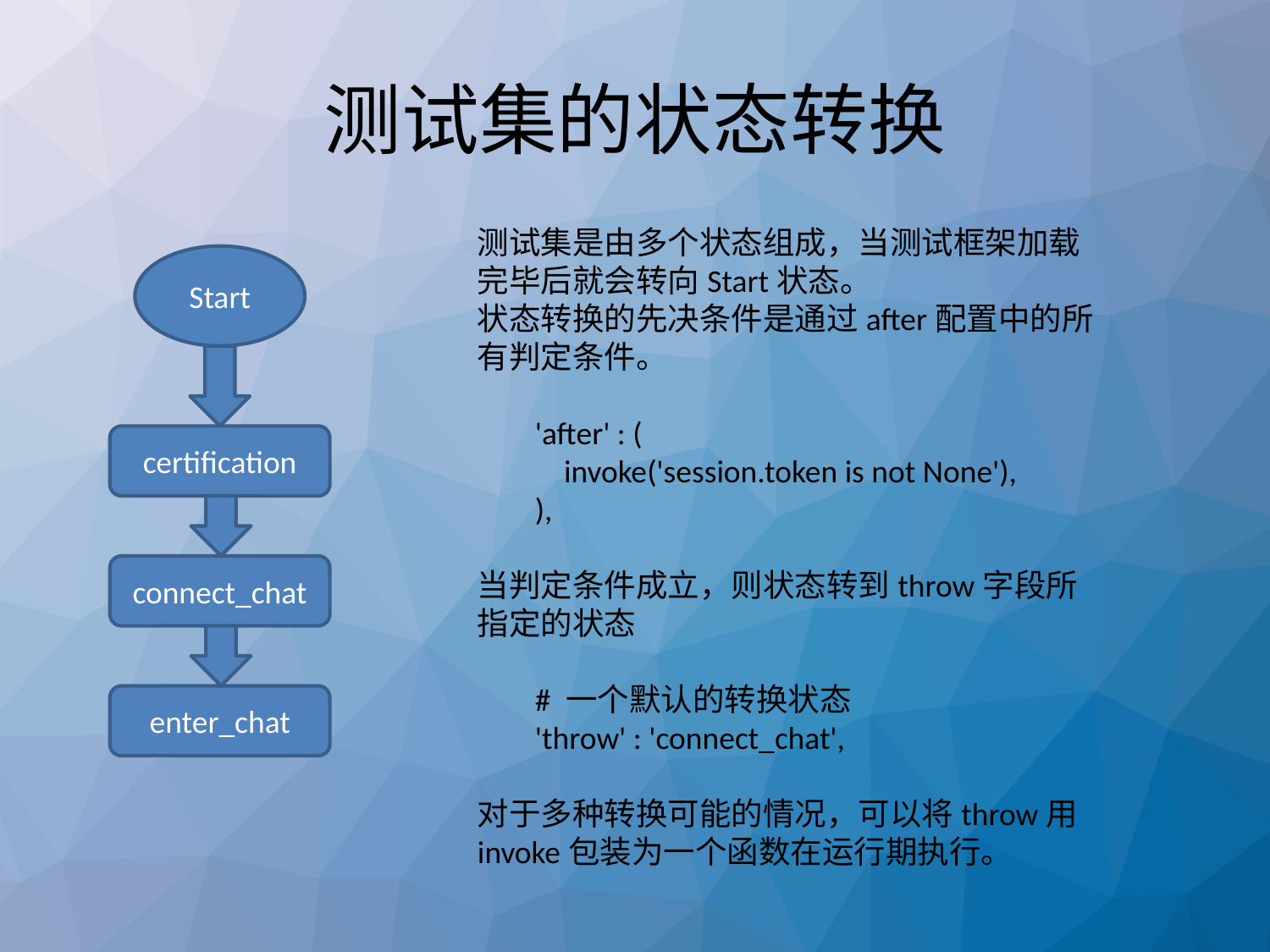

# 测试集的状态转换
测试集是由多个状态组成，当测试框架加载完毕后就会转向Start状态。
状态转换的先决条件是通过after配置中的所有判定条件。

        'after' : (
            invoke('session.token is not None'),
        ),

当判定条件成立，则状态转到throw字段所指定的状态

        # 一个默认的转换状态
        'throw' : 'connect_chat',

对于多种转换可能的情况，可以将throw用invoke包装为一个函数在运行期执行。

Start

certification

connect_chat

enter_chat